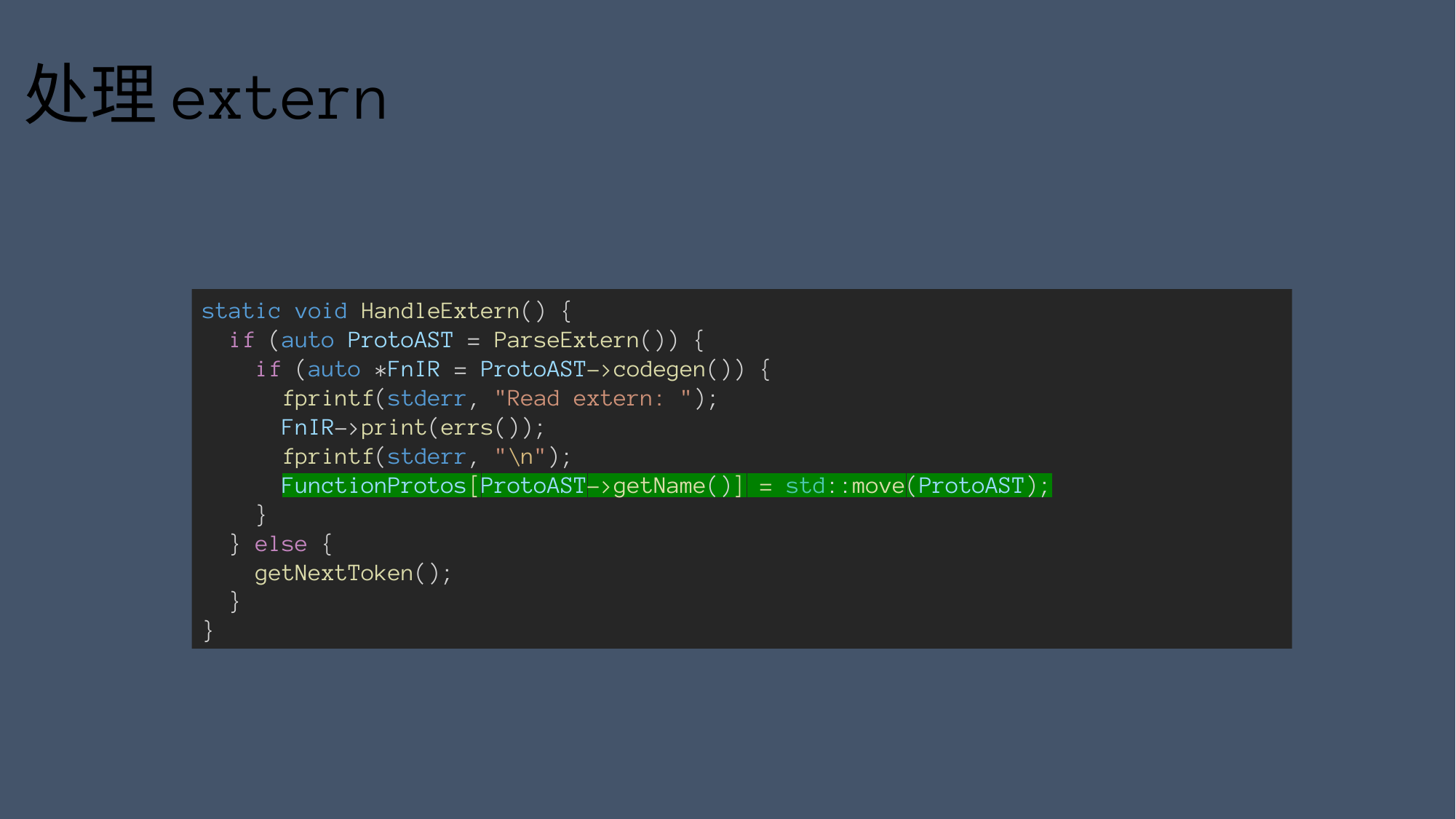

# 处理extern
static void HandleExtern() {
  if (auto ProtoAST = ParseExtern()) {
    if (auto *FnIR = ProtoAST->codegen()) {
      fprintf(stderr, "Read extern: ");
      FnIR->print(errs());
      fprintf(stderr, "\n");
      FunctionProtos[ProtoAST->getName()] = std::move(ProtoAST);
    }
  } else {
    getNextToken();
  }
}